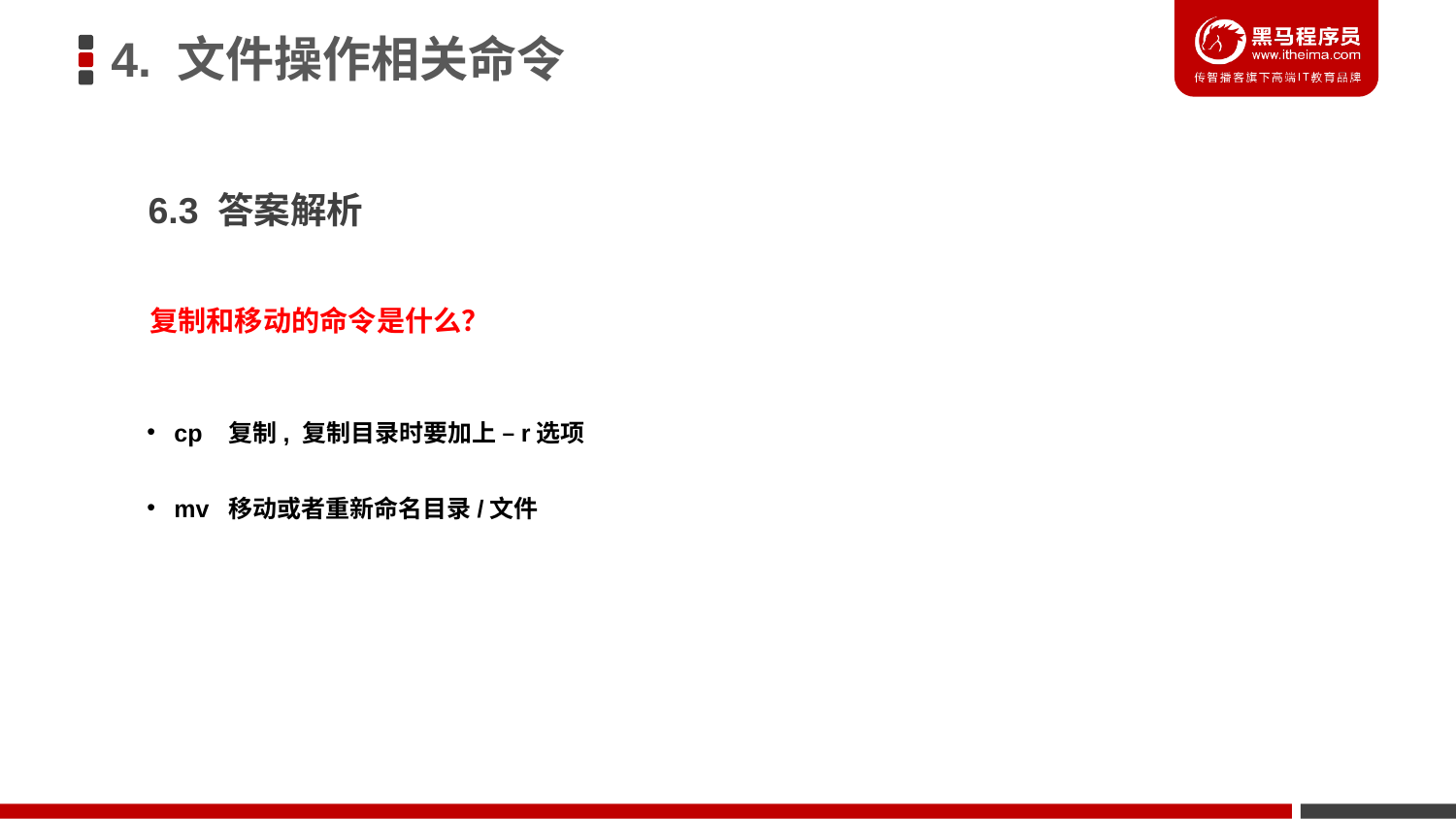

4. 文件操作相关命令
6.3 答案解析
复制和移动的命令是什么？
cp   复制, 复制目录时要加上 –r选项

mv  移动或者重新命名目录/文件